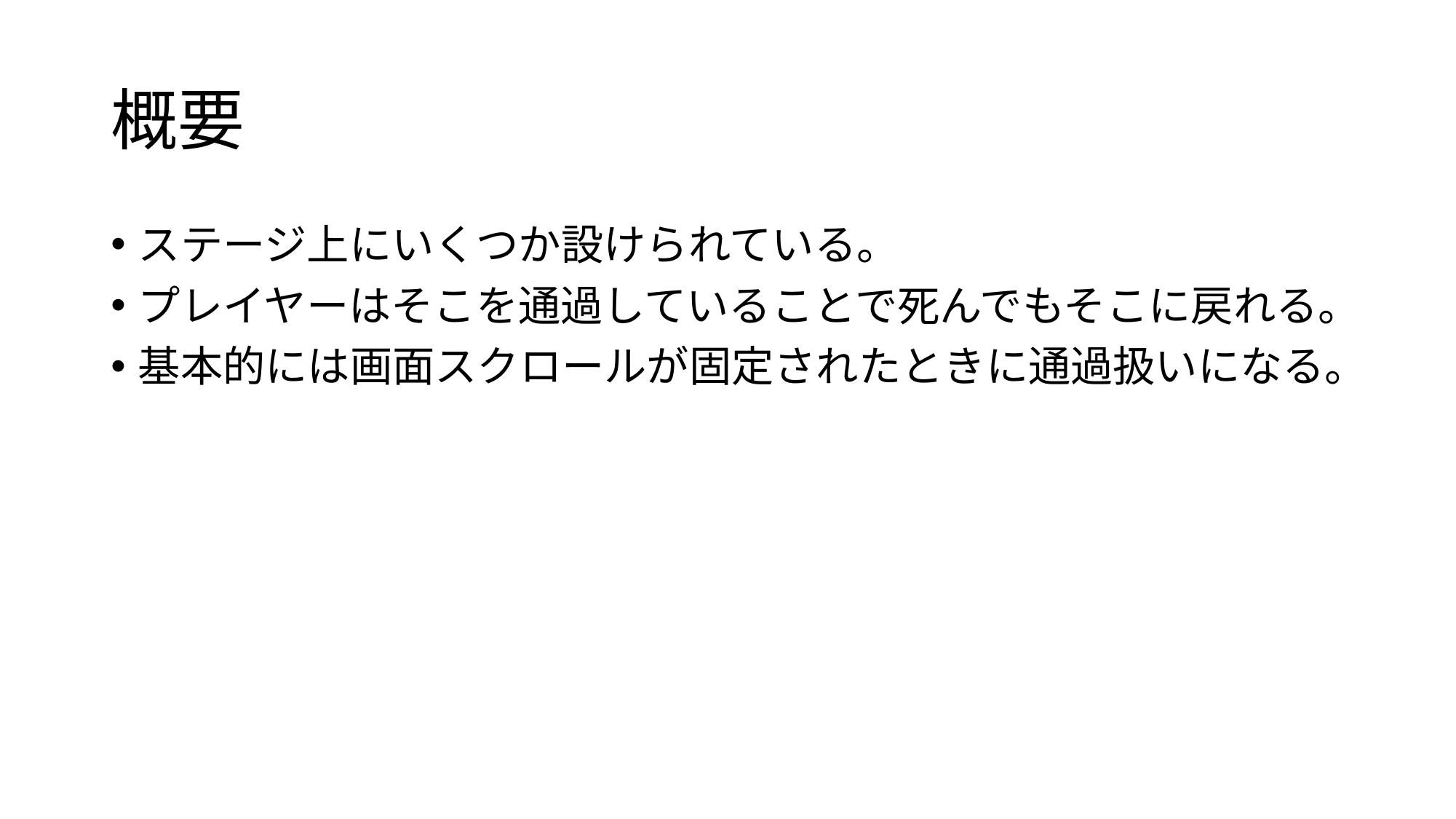

# 概要
ステージ上にいくつか設けられている。
プレイヤーはそこを通過していることで死んでもそこに戻れる。
基本的には画面スクロールが固定されたときに通過扱いになる。